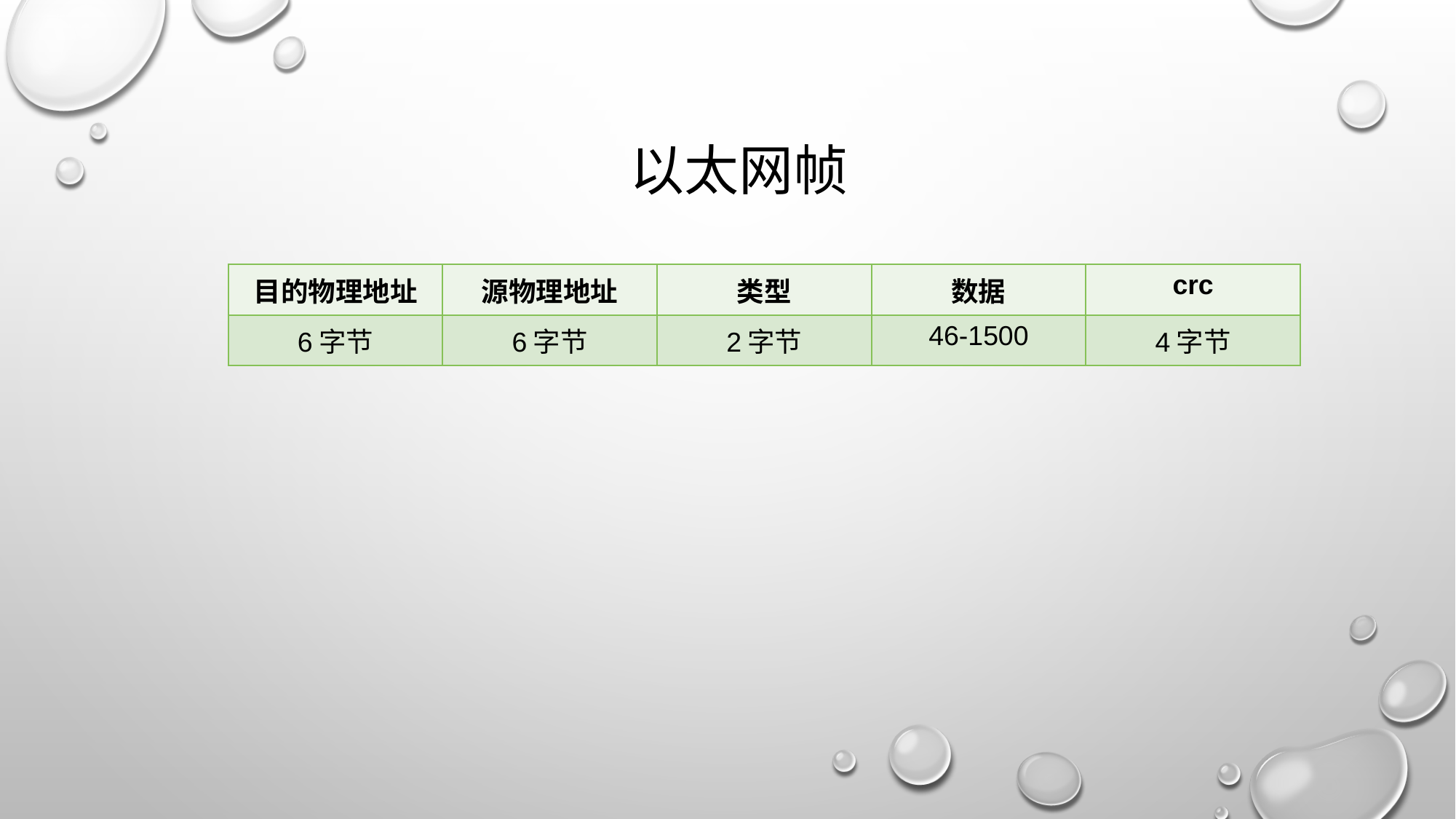

# 以太网帧
| 目的物理地址 | 源物理地址 | 类型 | 数据 | crc |
| --- | --- | --- | --- | --- |
| 6字节 | 6字节 | 2字节 | 46-1500 | 4字节 |